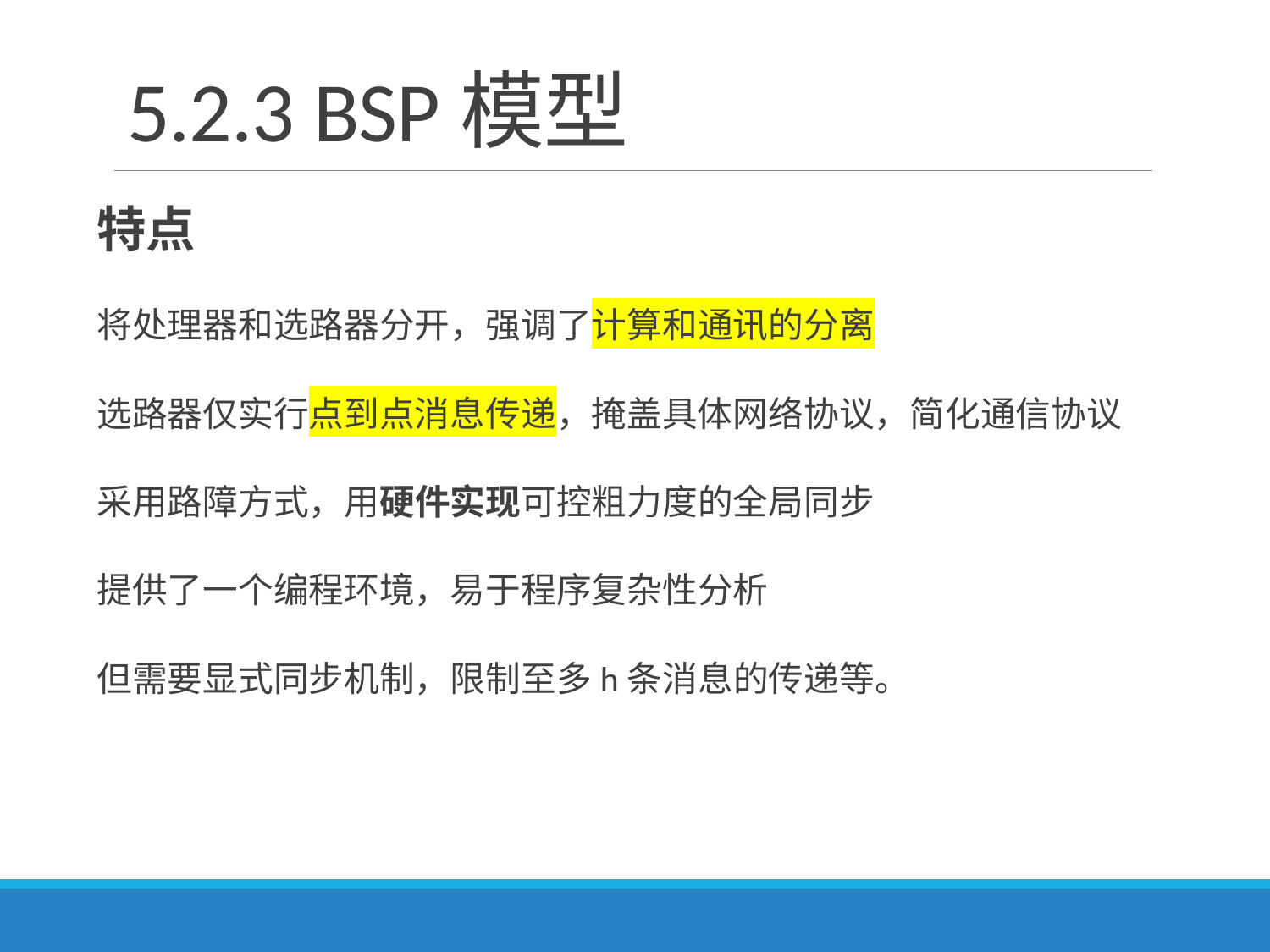

# 5.2.3 BSP模型
特点
将处理器和选路器分开，强调了计算和通讯的分离
选路器仅实行点到点消息传递，掩盖具体网络协议，简化通信协议
采用路障方式，用硬件实现可控粗力度的全局同步
提供了一个编程环境，易于程序复杂性分析
但需要显式同步机制，限制至多h条消息的传递等。

35